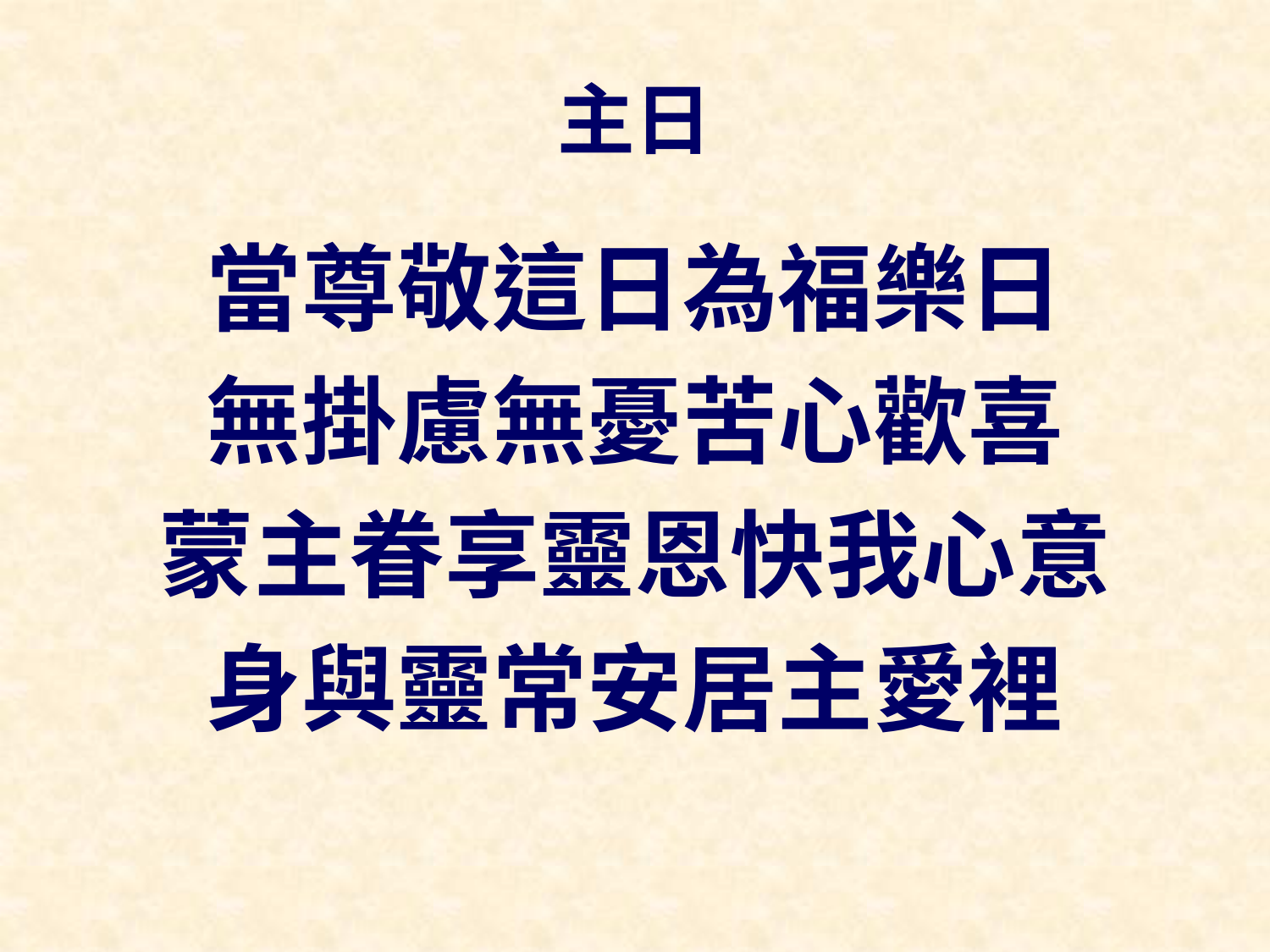

# 主日
當尊敬這日為福樂日
無掛慮無憂苦心歡喜
蒙主眷享靈恩快我心意
身與靈常安居主愛裡